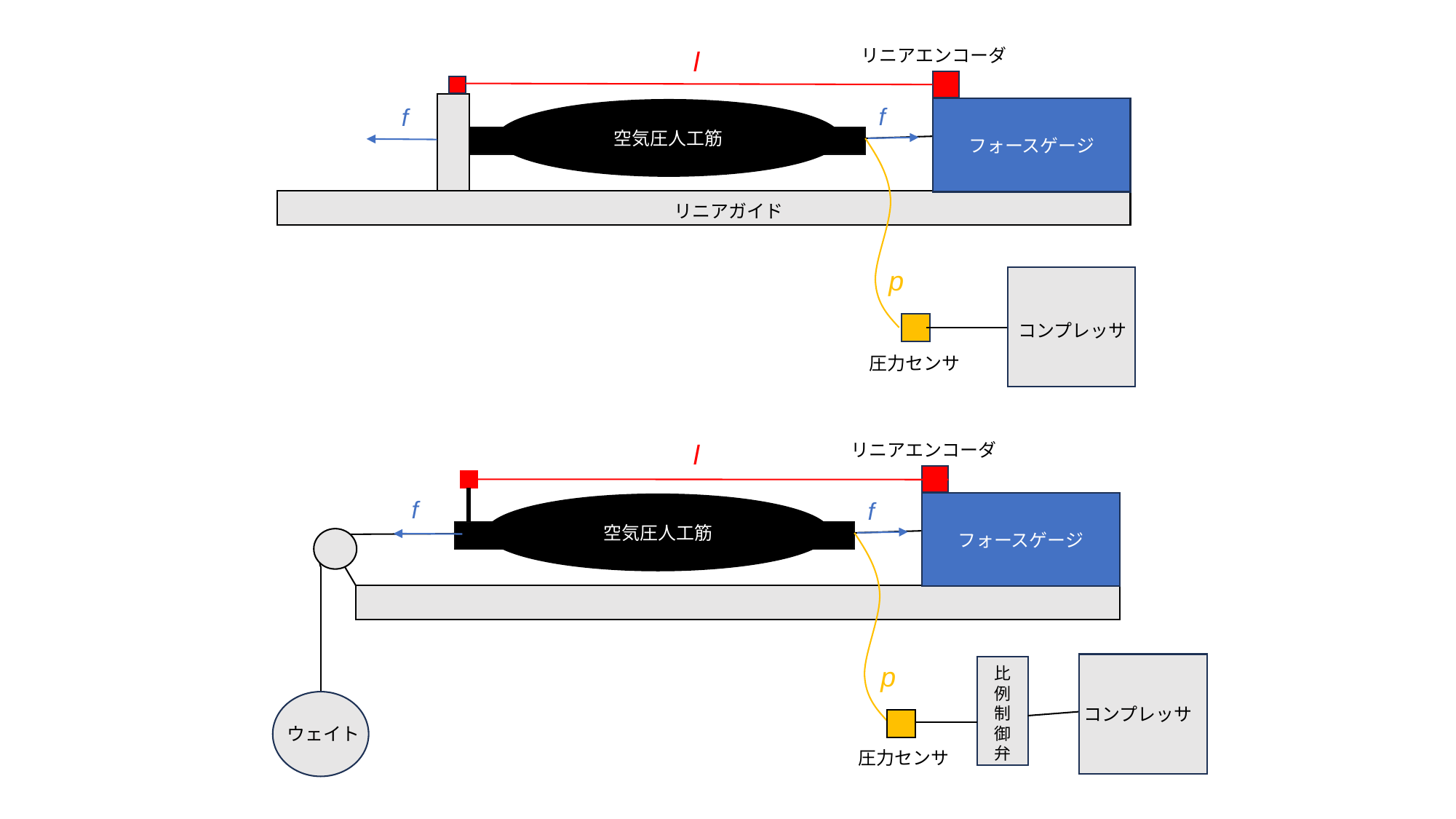

リニアエンコーダ
l

f
f
フォースゲージ
空気圧人工筋

リニアガイド
p

圧力センサ
コンプレッサ
l
リニアエンコーダ

f
f
フォースゲージ
空気圧人工筋

p

圧力センサ
コンプレッサ

ウェイト

比例制御弁